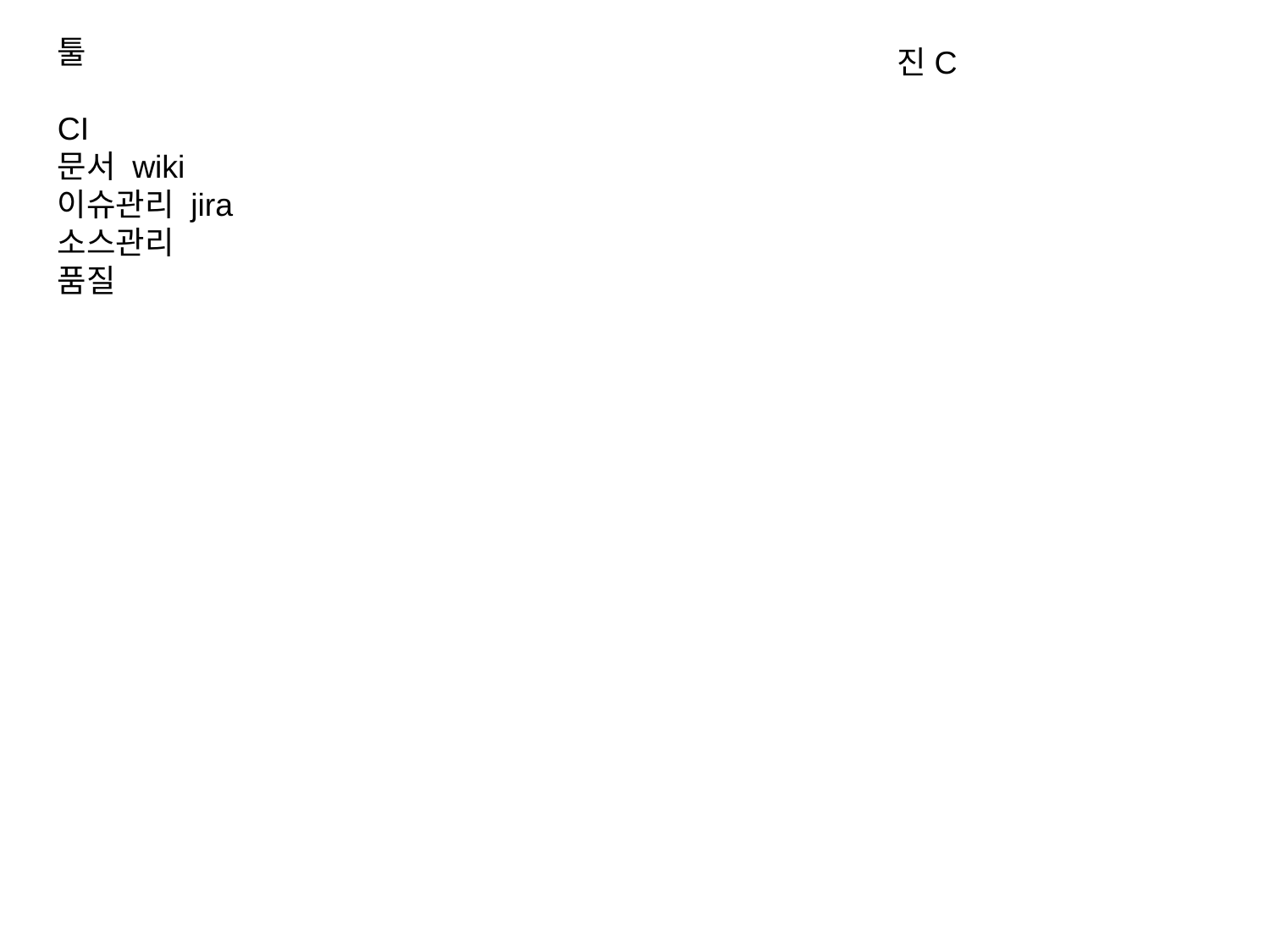

툴

CI
문서 wiki
이슈관리 jira
소스관리
품질
진C